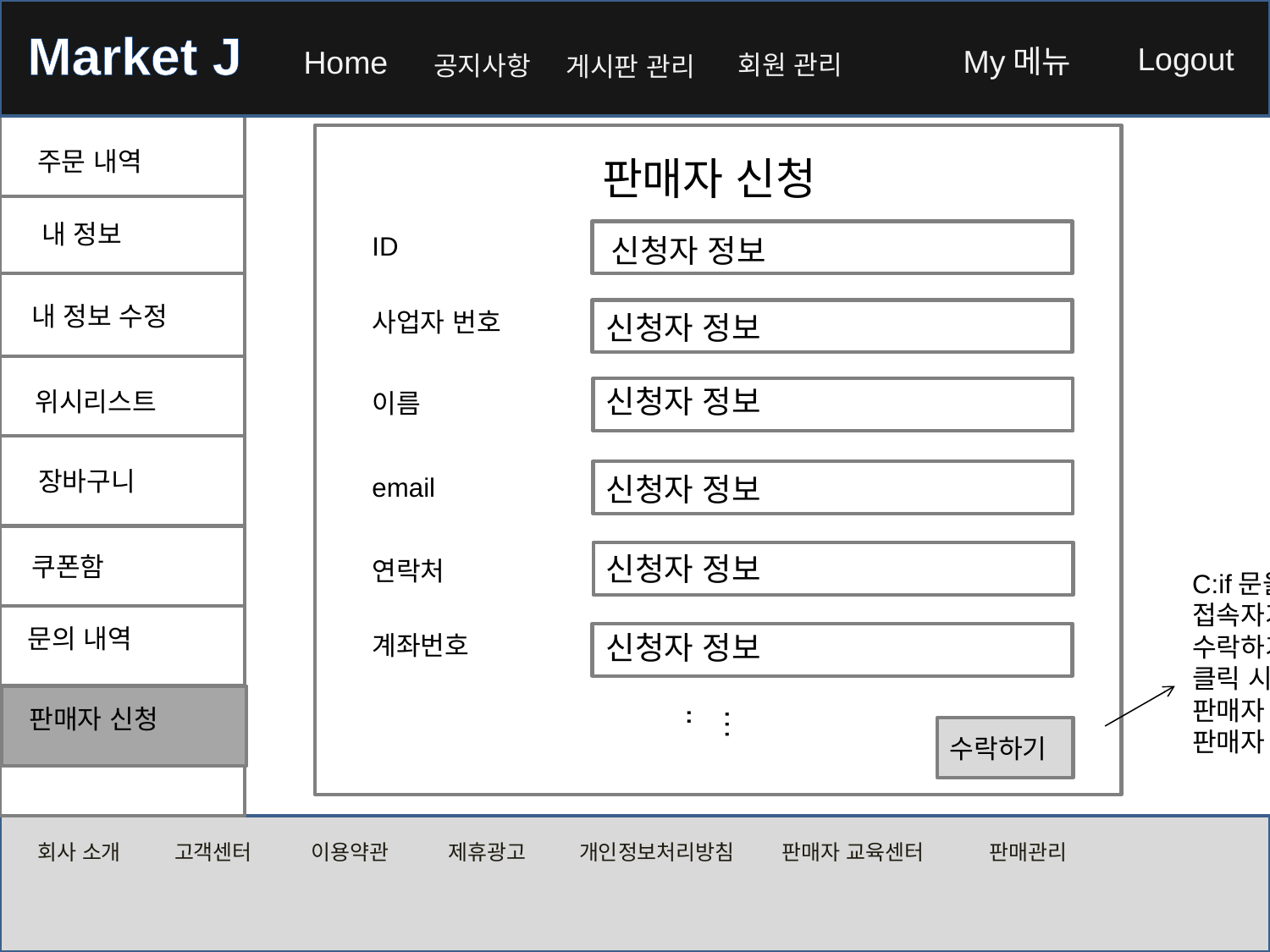

Market J
Logout
My메뉴
Home
공지사항
관리자 페이지에서
판매자 신청 글 보기 클릭 시
회원 관리
게시판 관리

주문 내역
판매자 신청

내 정보

ID
신청자 정보

내 정보 수정
사업자 번호
t
신청자 정보

신청자 정보

위시리스트
이름

장바구니

신청자 정보
email

신청자 정보
쿠폰함
연락처
C:if문을 통해
접속자가 관리자일 경우
수락하기 버튼을 표시하고
클릭 시
판매자 상태를 I로 변경한 뒤
판매자 신청 보기 페이지로 이동

문의 내역
신청자 정보
계좌번호

…..
판매자 신청

수락하기

회사 소개         고객센터          이용약관          제휴광고         개인정보처리방침        판매자 교육센터           판매관리